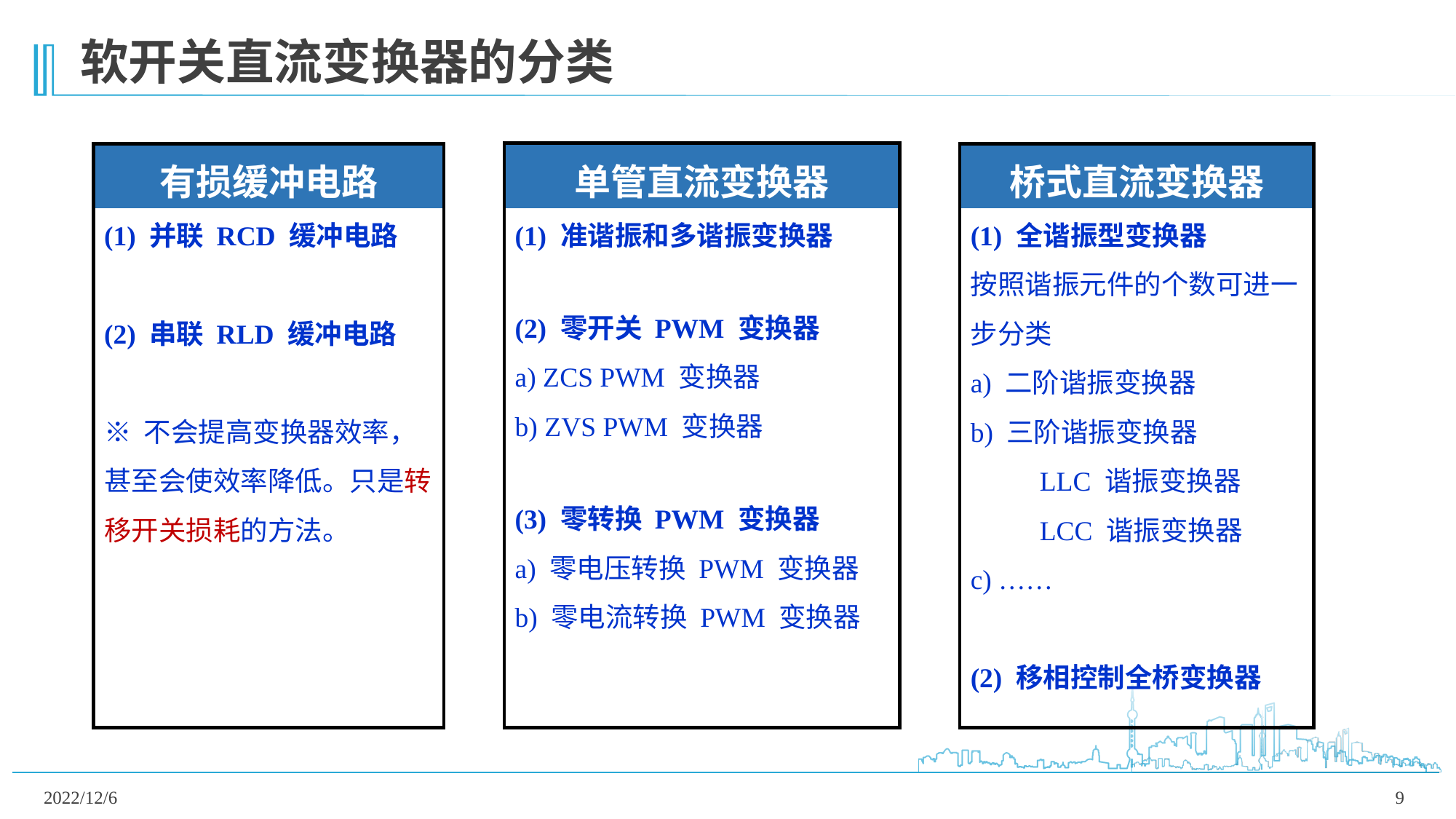

软开关直流变换器的分类
有损缓冲电路
单管直流变换器

桥式直流变换器

(1) 并联 RCD 缓冲电路

(2) 串联 RLD 缓冲电路

※ 不会提高变换器效率，甚至会使效率降低。只是转移开关损耗的方法。
(1) 准谐振和多谐振变换器

(2) 零开关 PWM 变换器
a) ZCS PWM 变换器
b) ZVS PWM 变换器

(3) 零转换 PWM 变换器
a) 零电压转换 PWM 变换器
b) 零电流转换 PWM 变换器

(1) 全谐振型变换器
按照谐振元件的个数可进一步分类
a) 二阶谐振变换器
b) 三阶谐振变换器
          LLC 谐振变换器
          LCC 谐振变换器
c) ……

(2) 移相控制全桥变换器